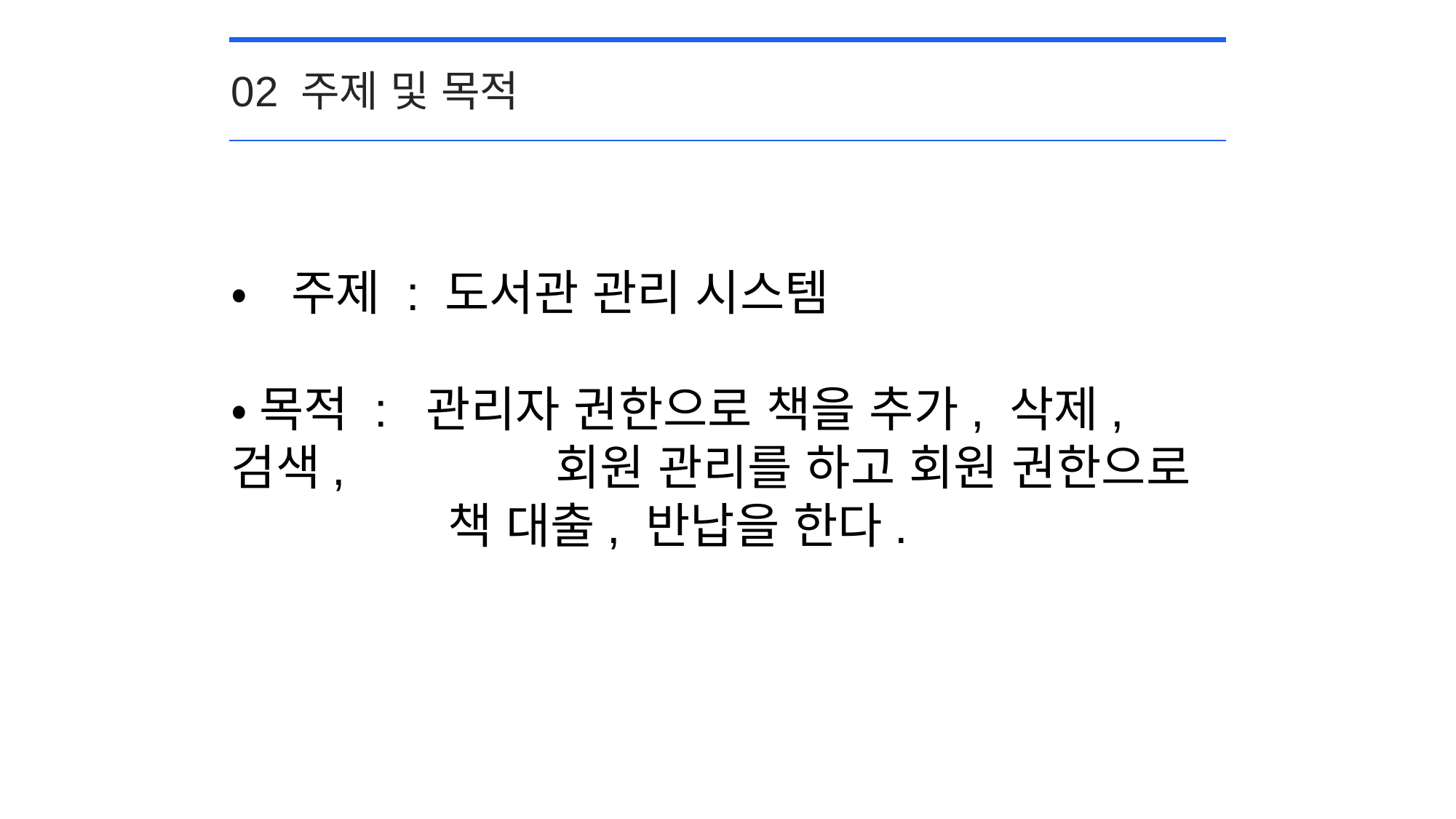

02 주제 및 목적
•주제 : 도서관 관리 시스템

•목적 :  관리자 권한으로 책을 추가, 삭제, 검색, 	       회원 관리를 하고 회원 권한으로
	       책 대출, 반납을 한다.